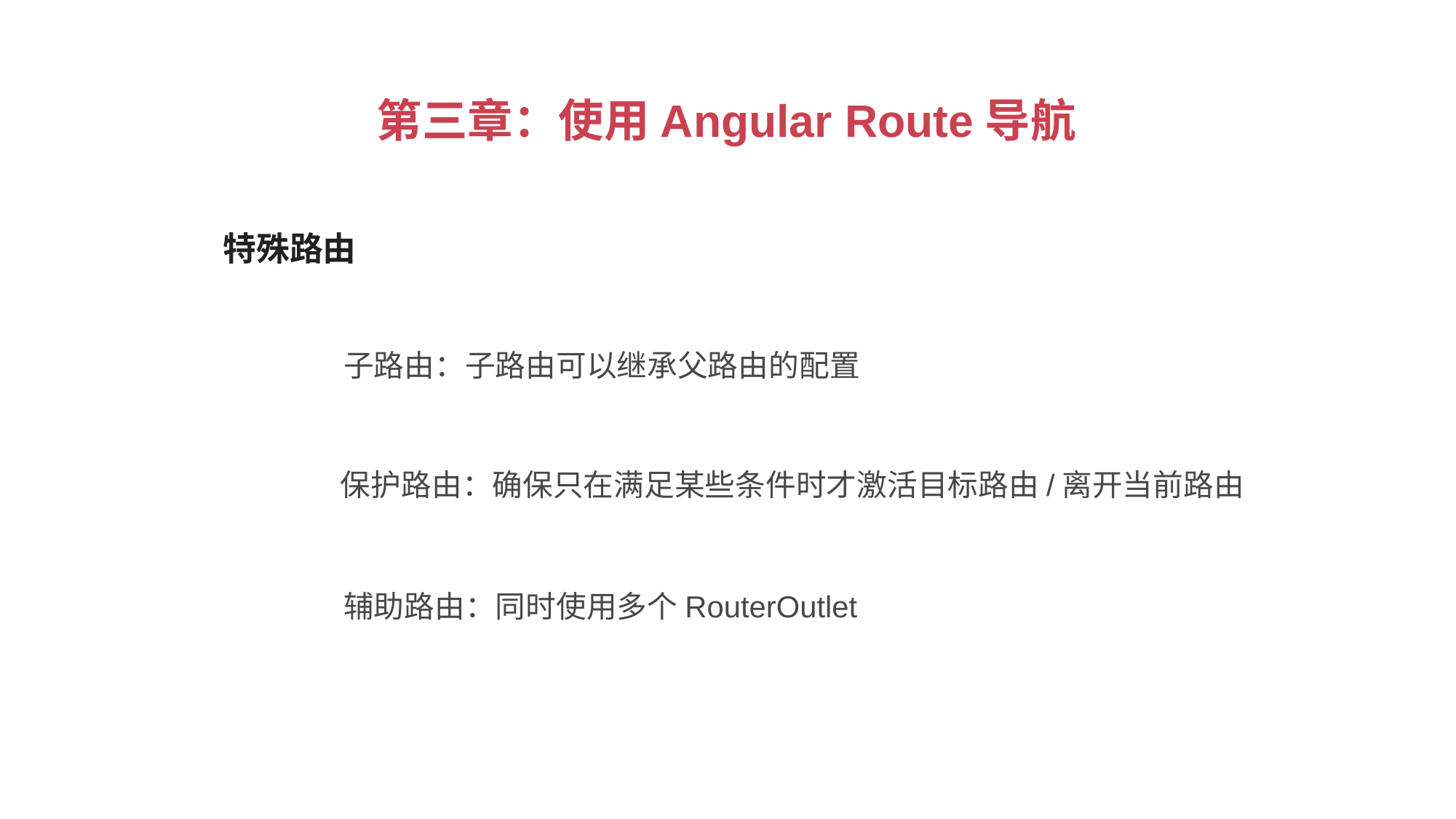

第三章：使用Angular Route导航
 特殊路由
子路由：子路由可以继承父路由的配置
保护路由：确保只在满足某些条件时才激活目标路由/离开当前路由
辅助路由：同时使用多个RouterOutlet